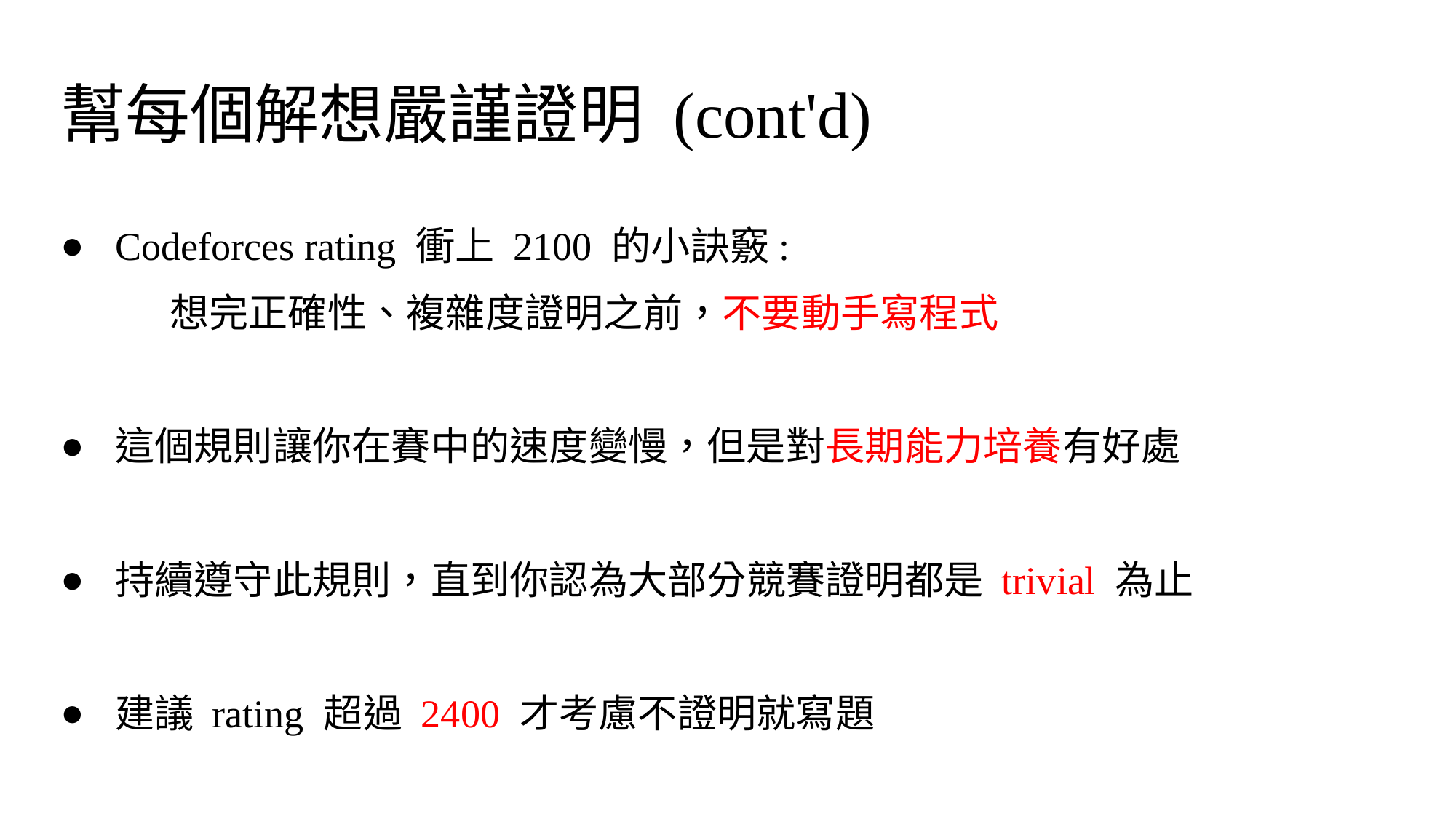

# 幫每個解想嚴謹證明 (cont'd)
Codeforces rating 衝上 2100 的小訣竅:
	想完正確性、複雜度證明之前，不要動手寫程式

這個規則讓你在賽中的速度變慢，但是對長期能力培養有好處

持續遵守此規則，直到你認為大部分競賽證明都是 trivial 為止

建議 rating 超過 2400 才考慮不證明就寫題